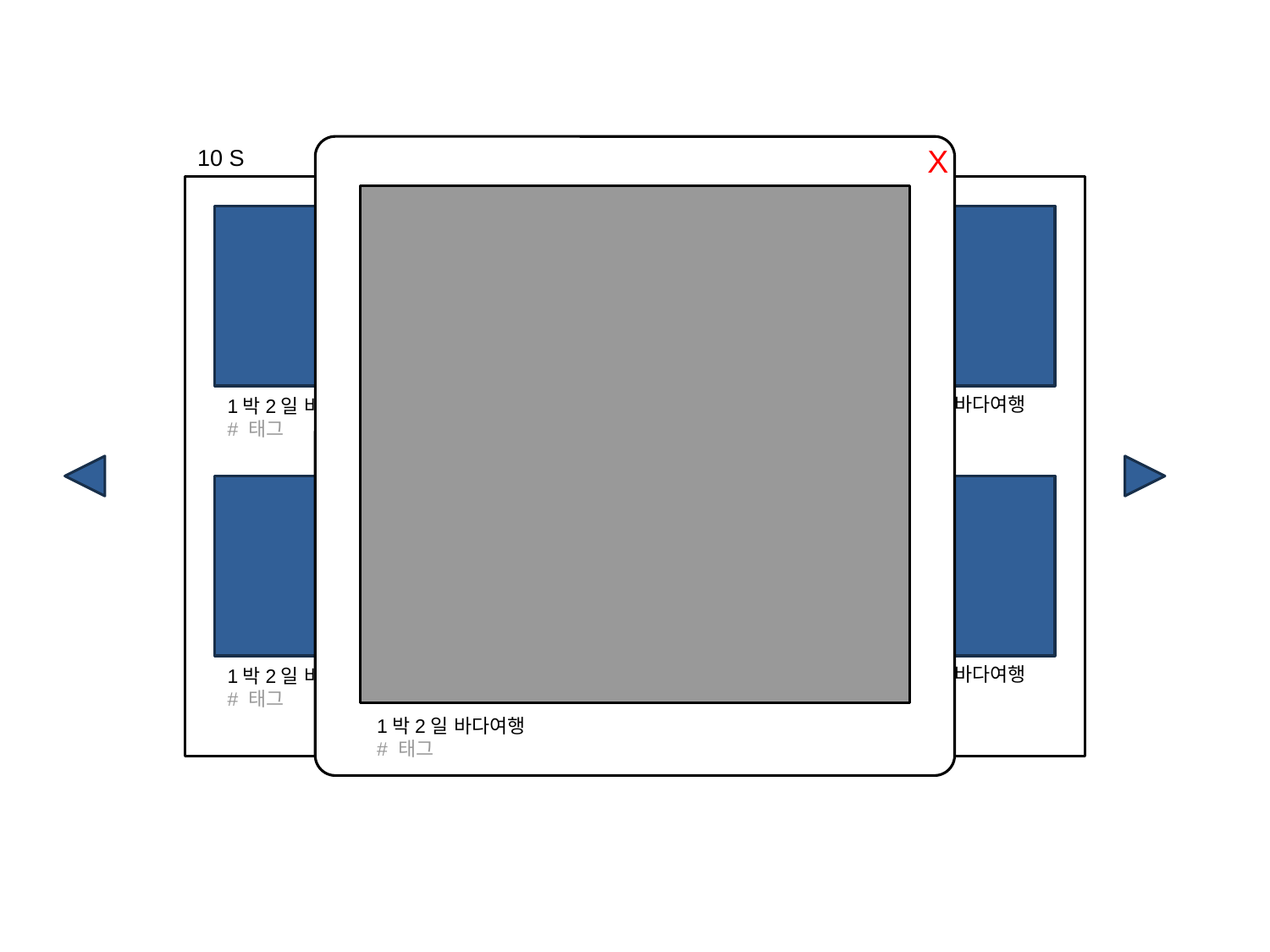

X

10 S

1박2일 바다여행
# 태그
1박2일 바다여행
# 태그
1박2일 바다여행
# 태그
1박2일 바다여행
# 태그

1박2일 바다여행
# 태그
1박2일 바다여행
# 태그
1박2일 바다여행
# 태그
1박2일 바다여행
# 태그
1박2일 바다여행
# 태그